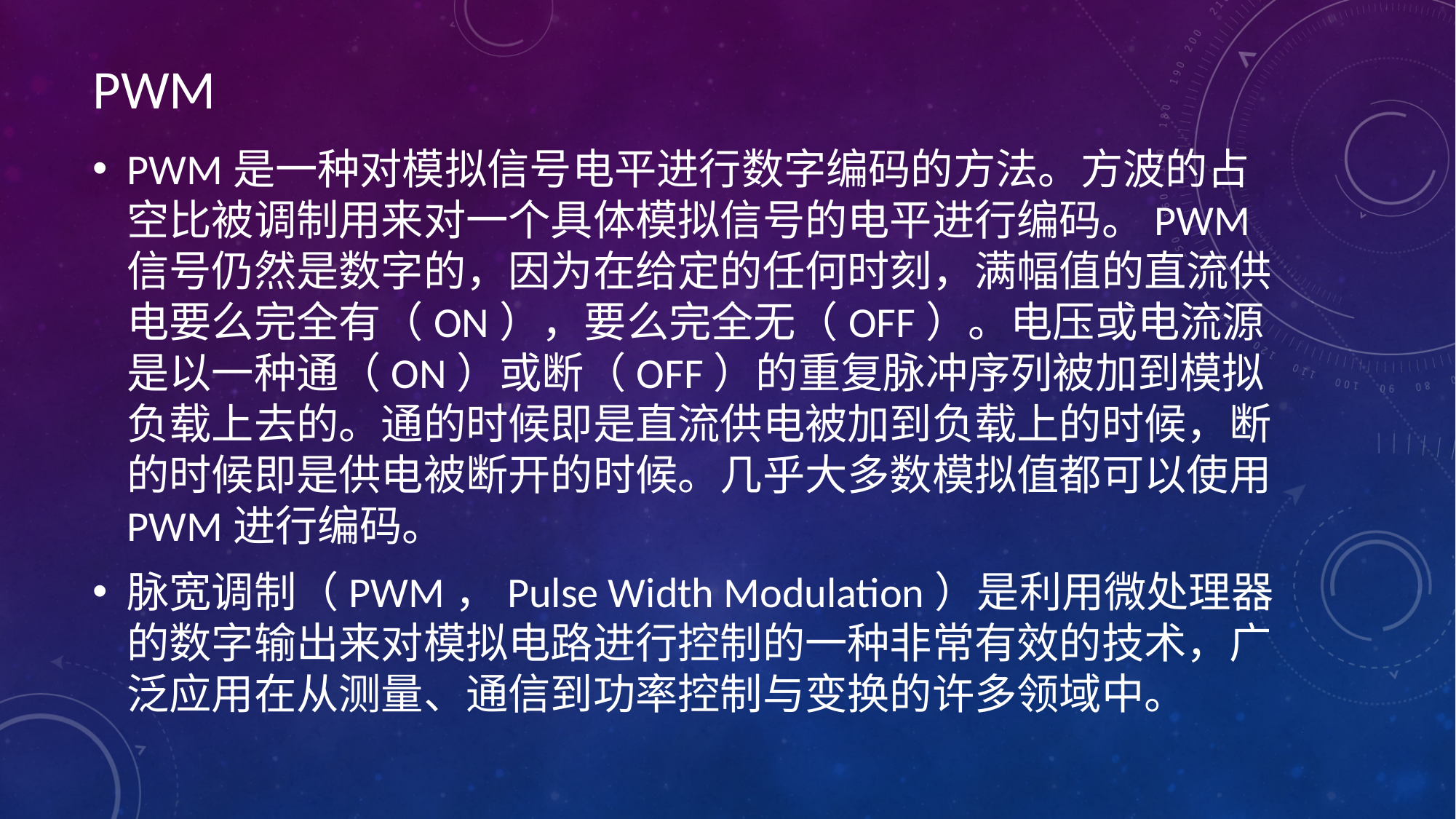

# PWM
PWM是一种对模拟信号电平进行数字编码的方法。方波的占空比被调制用来对一个具体模拟信号的电平进行编码。PWM信号仍然是数字的，因为在给定的任何时刻，满幅值的直流供电要么完全有（ON），要么完全无（OFF）。电压或电流源是以一种通（ON）或断（OFF）的重复脉冲序列被加到模拟负载上去的。通的时候即是直流供电被加到负载上的时候，断的时候即是供电被断开的时候。几乎大多数模拟值都可以使用PWM进行编码。
脉宽调制（PWM，Pulse Width Modulation）是利用微处理器的数字输出来对模拟电路进行控制的一种非常有效的技术，广泛应用在从测量、通信到功率控制与变换的许多领域中。